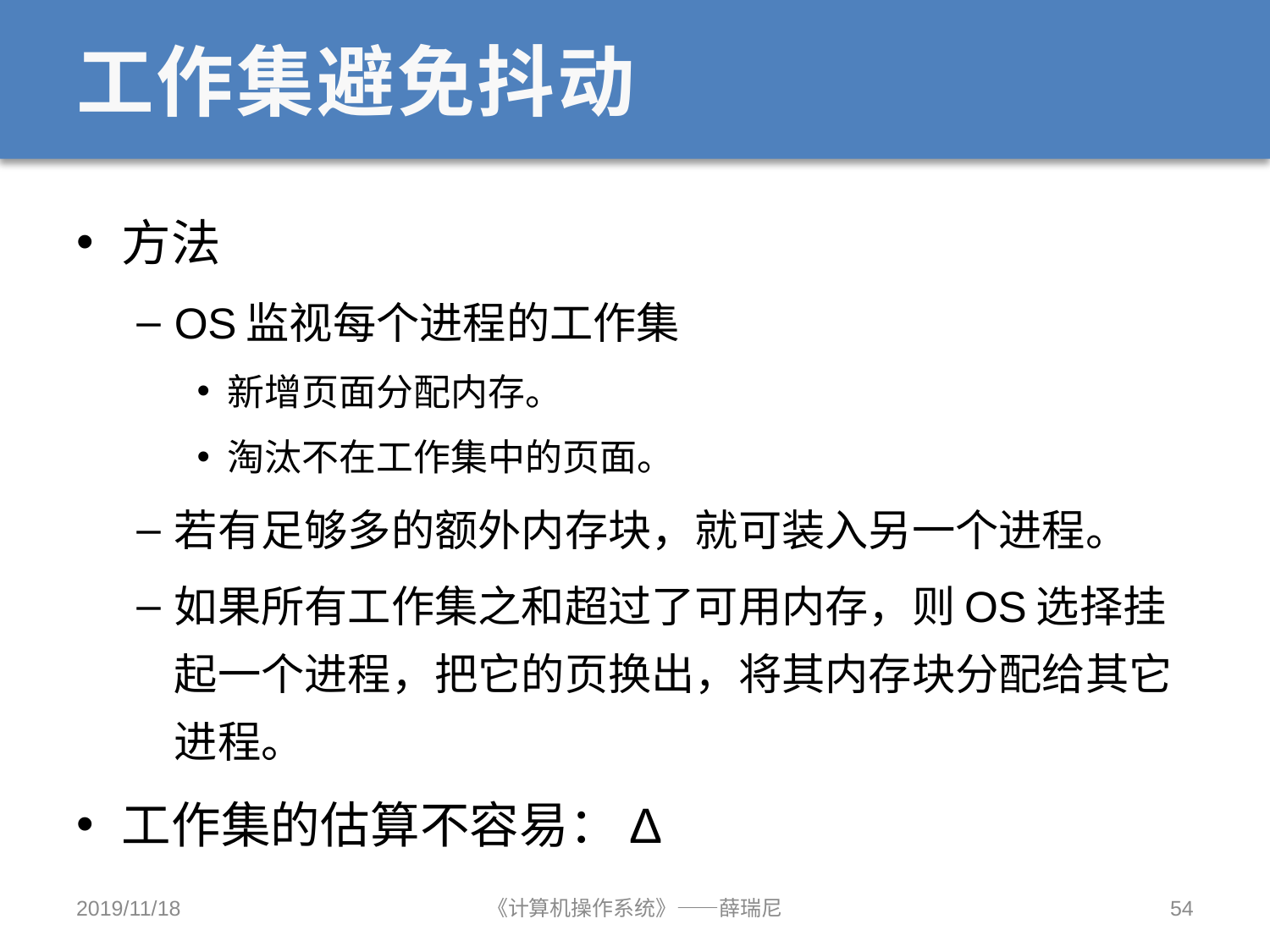

# 工作集避免抖动
方法
OS监视每个进程的工作集
新增页面分配内存。
淘汰不在工作集中的页面。
若有足够多的额外内存块，就可装入另一个进程。
如果所有工作集之和超过了可用内存，则OS选择挂起一个进程，把它的页换出，将其内存块分配给其它进程。
工作集的估算不容易：Δ

2019/11/18
《计算机操作系统》——薛瑞尼
54